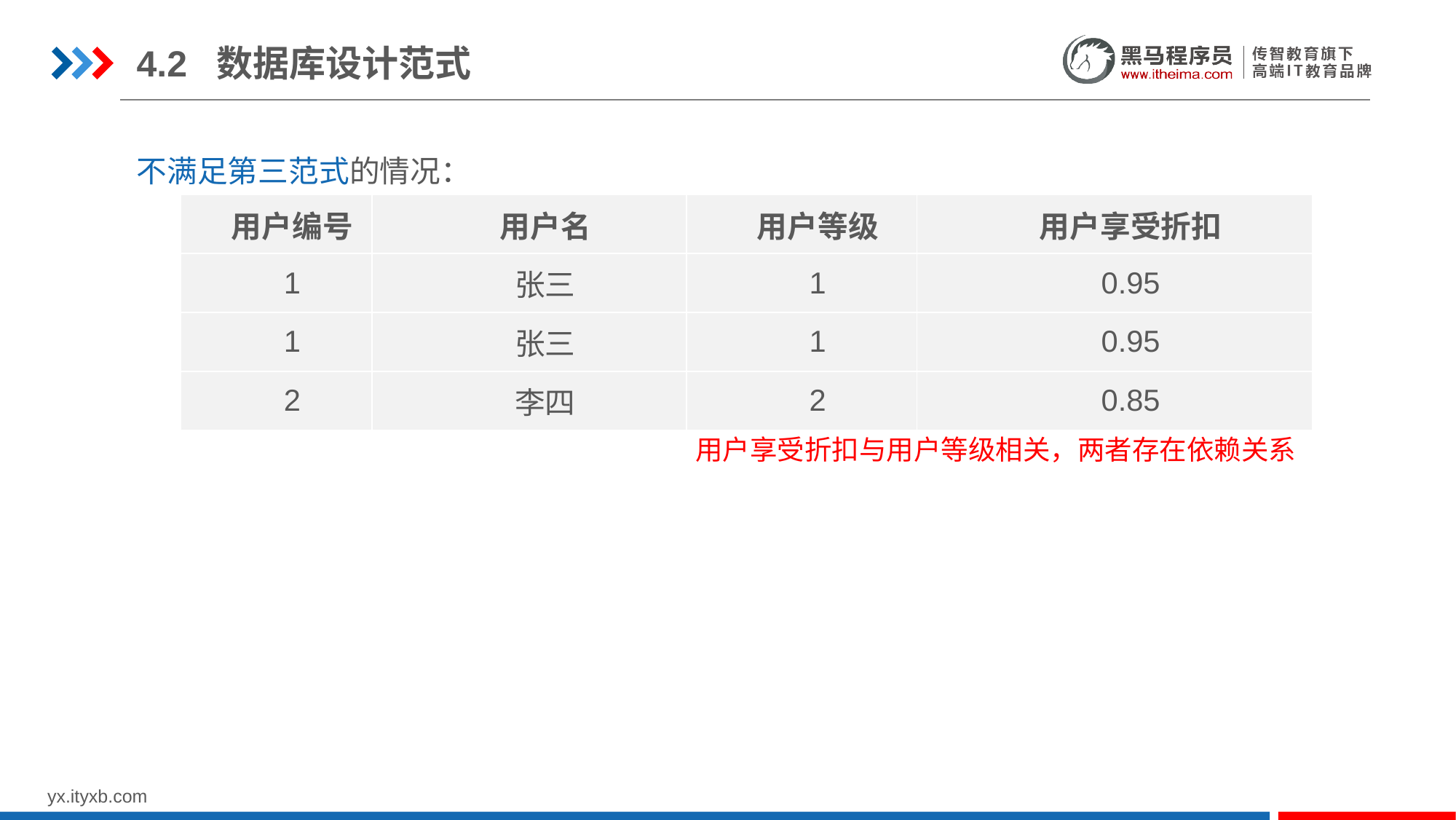

4.2  数据库设计范式
不满足第三范式的情况：
| 用户编号 | 用户名 | 用户等级 | 用户享受折扣 |
| --- | --- | --- | --- |
| 1 | 张三 | 1 | 0.95 |
| 1 | 张三 | 1 | 0.95 |
| 2 | 李四 | 2 | 0.85 |
用户享受折扣与用户等级相关，两者存在依赖关系